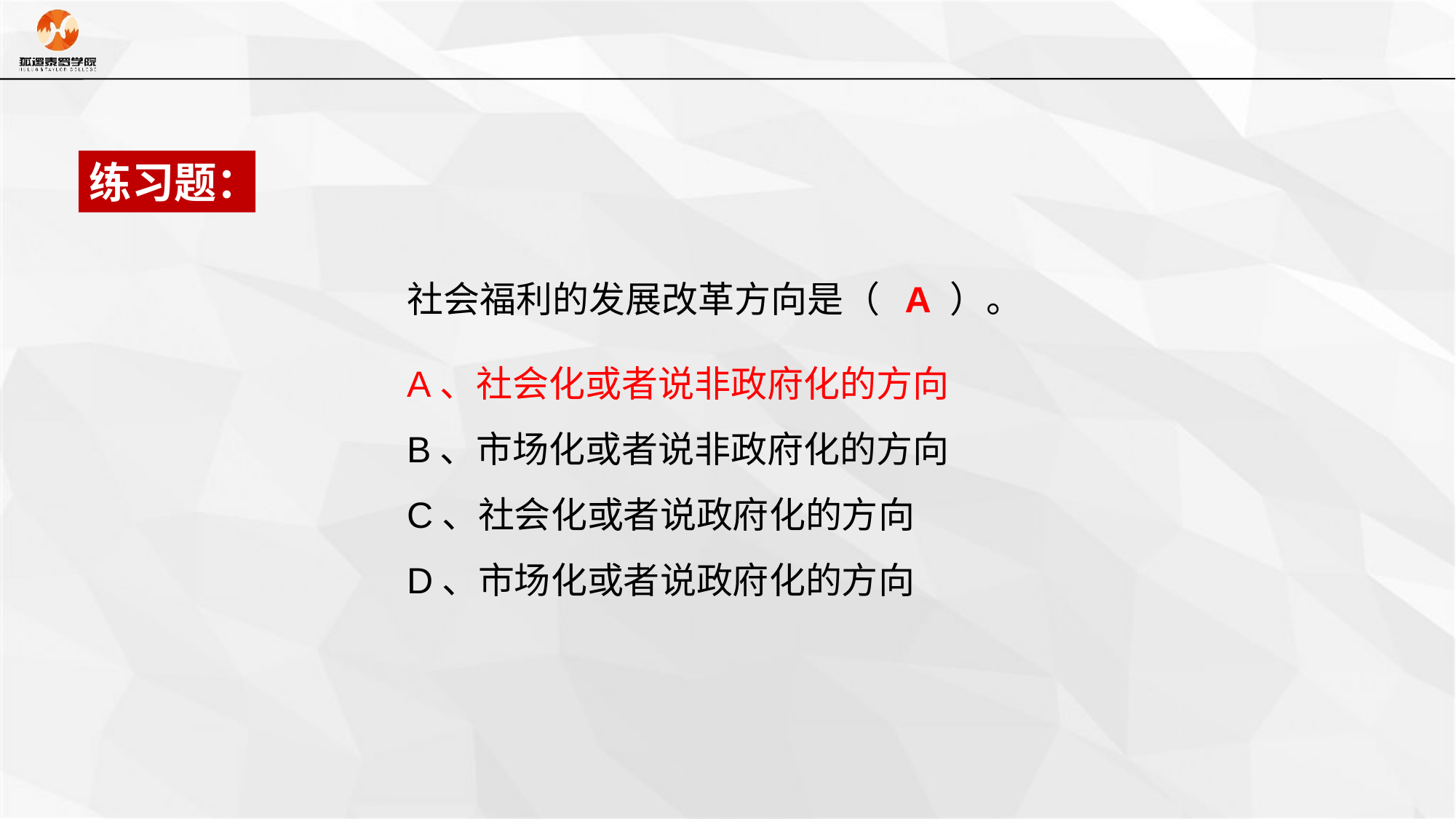

练习题：
社会福利的发展改革方向是（  A ）。
A、社会化或者说非政府化的方向
B、市场化或者说非政府化的方向
C、社会化或者说政府化的方向
D、市场化或者说政府化的方向